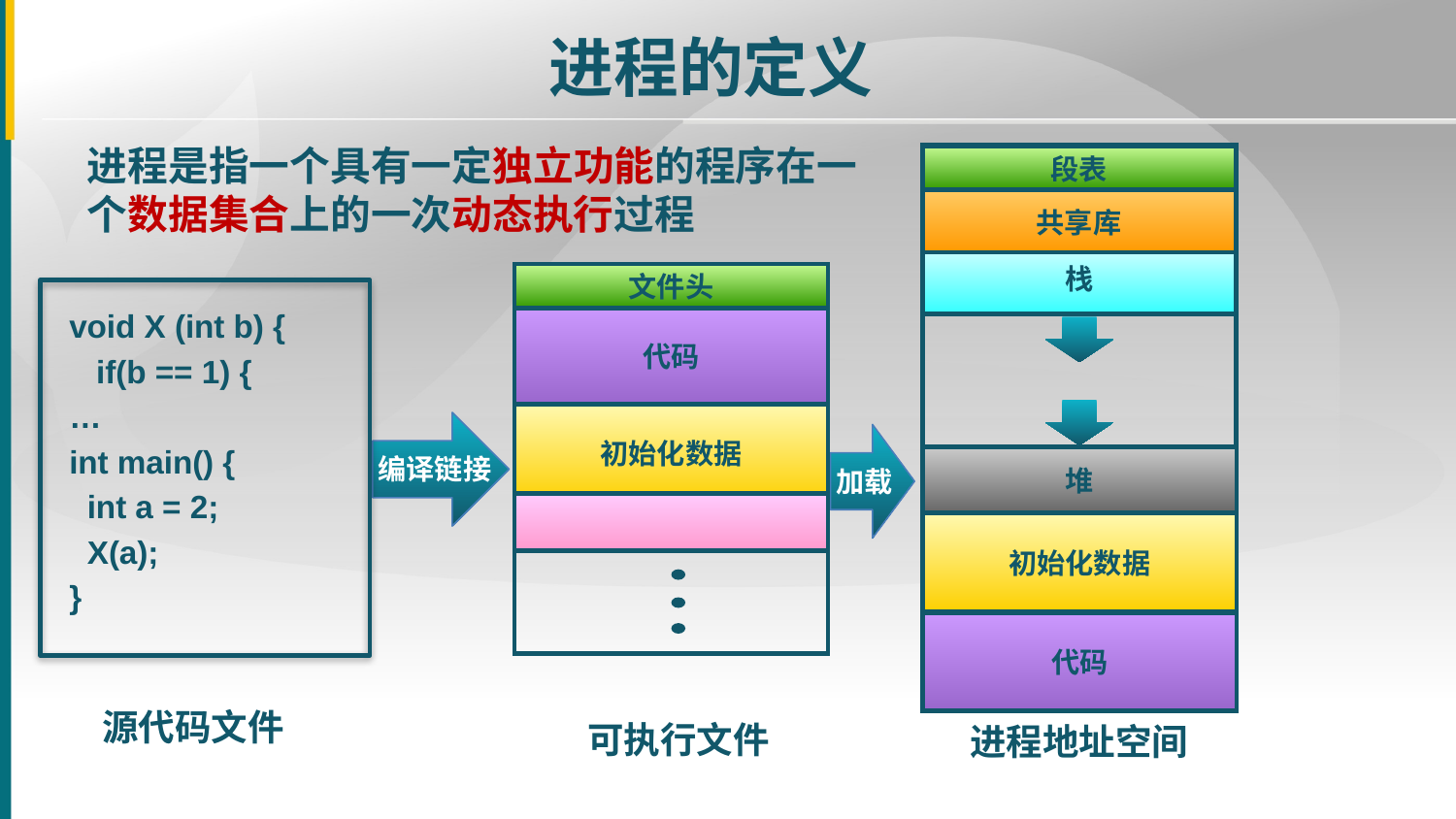

进程的定义
进程是指一个具有一定独立功能的程序在一个数据集合上的一次动态执行过程
段表

共享库

栈

堆
加载

初始化数据

代码
进程地址空间
文件头

代码

初始化数据
编译链接

可执行文件

void X (int b) {
   if(b == 1) {
…
int main() {
  int a = 2;
  X(a);
}
源代码文件